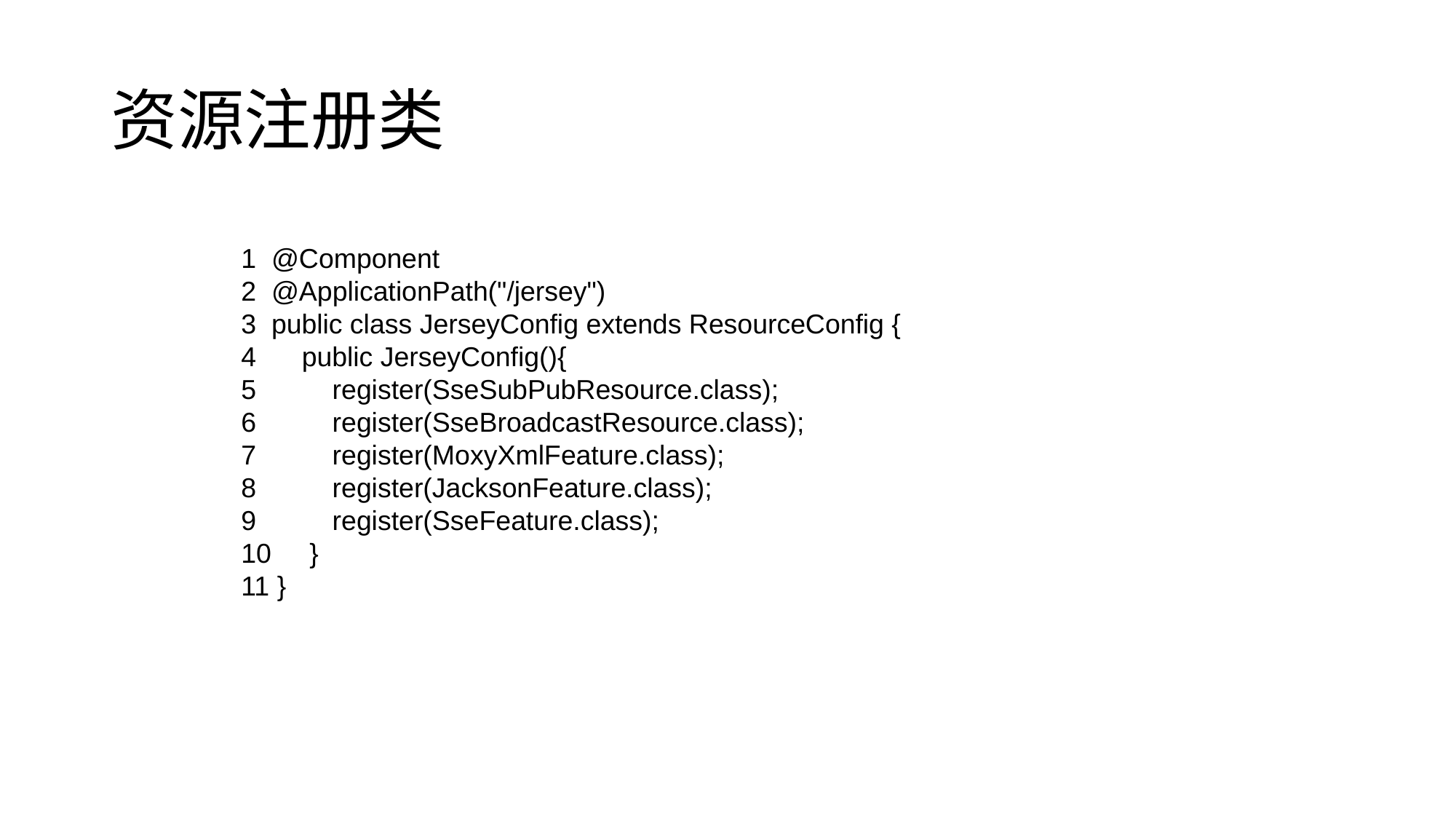

# 资源注册类
1  @Component
2  @ApplicationPath("/jersey")
3  public class JerseyConfig extends ResourceConfig {
4      public JerseyConfig(){
5          register(SseSubPubResource.class);
6          register(SseBroadcastResource.class);
7          register(MoxyXmlFeature.class);
8          register(JacksonFeature.class);
9          register(SseFeature.class);
10     }
11 }